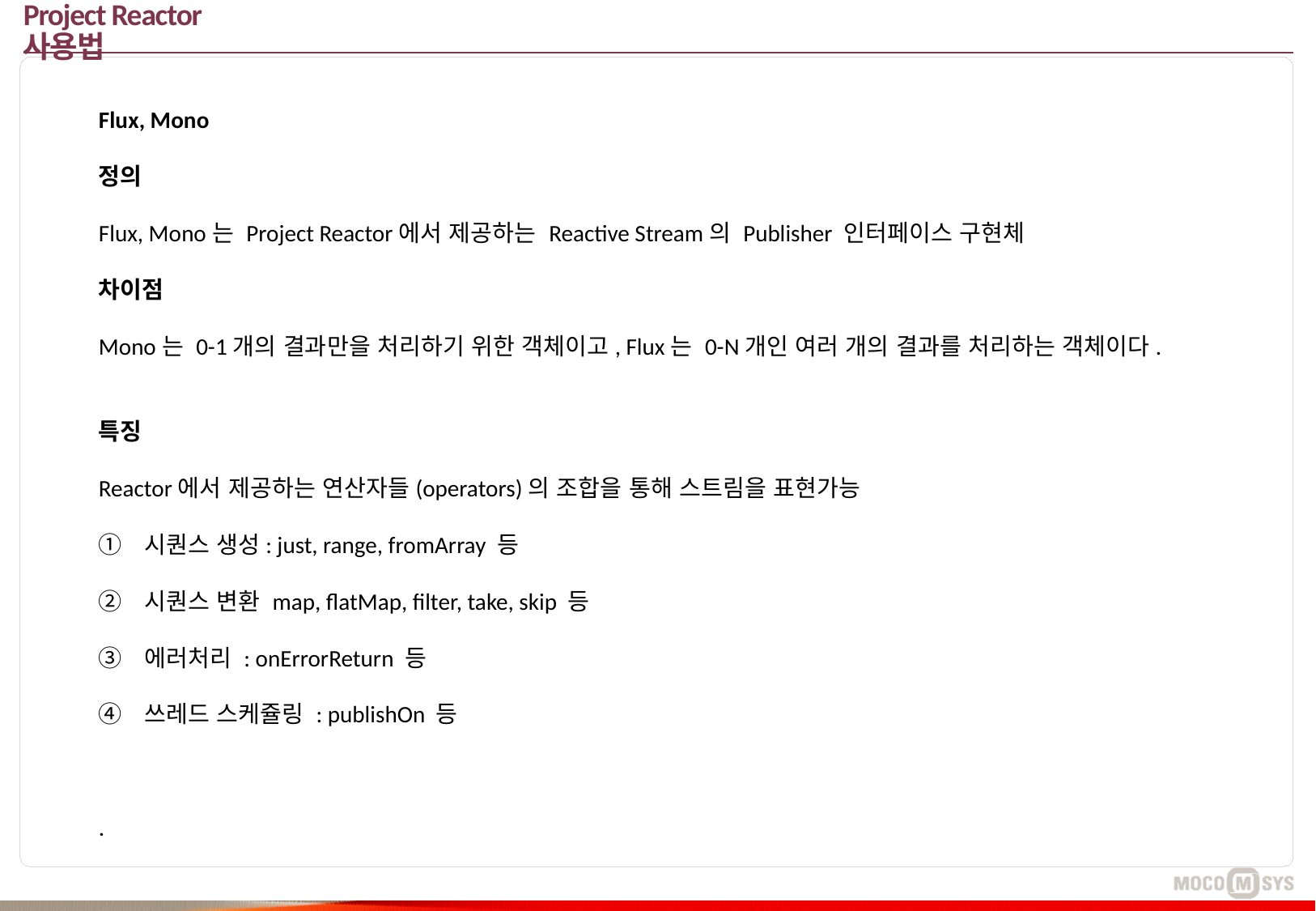

# Project Reactor 사용법
Flux, Mono

정의

Flux, Mono는 Project Reactor에서 제공하는 Reactive Stream의 Publisher 인터페이스 구현체

차이점

Mono는 0-1개의 결과만을 처리하기 위한 객체이고, Flux는 0-N개인 여러 개의 결과를 처리하는 객체이다.

특징

Reactor에서 제공하는 연산자들(operators)의 조합을 통해 스트림을 표현가능

시퀀스 생성: just, range, fromArray 등

시퀀스 변환 map, flatMap, filter, take, skip 등

에러처리 : onErrorReturn 등

쓰레드 스케쥴링 : publishOn 등

.